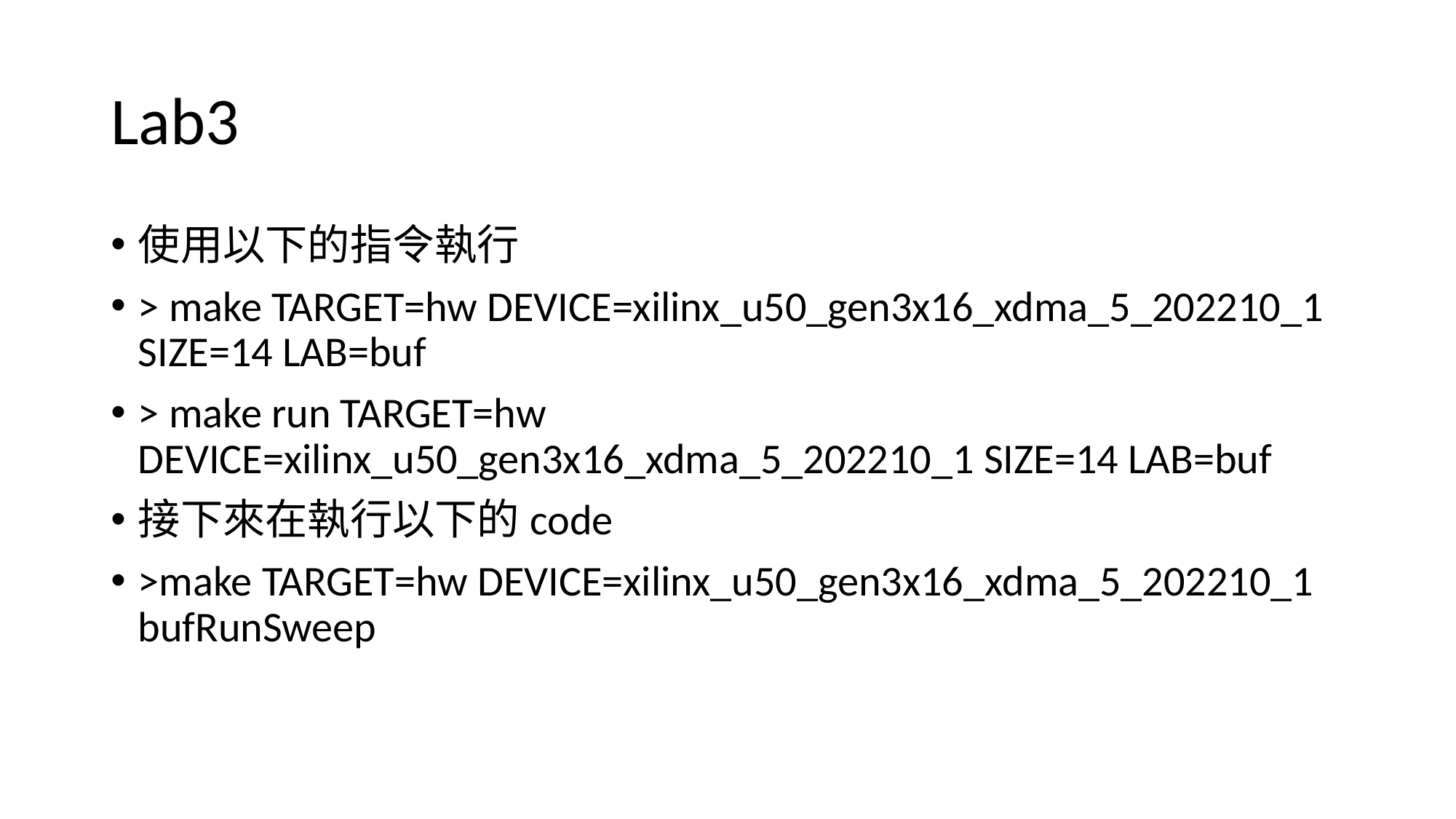

# Lab3
使用以下的指令執行
> make TARGET=hw DEVICE=xilinx_u50_gen3x16_xdma_5_202210_1 SIZE=14 LAB=buf
> make run TARGET=hw DEVICE=xilinx_u50_gen3x16_xdma_5_202210_1 SIZE=14 LAB=buf
接下來在執行以下的code
>make TARGET=hw DEVICE=xilinx_u50_gen3x16_xdma_5_202210_1 bufRunSweep